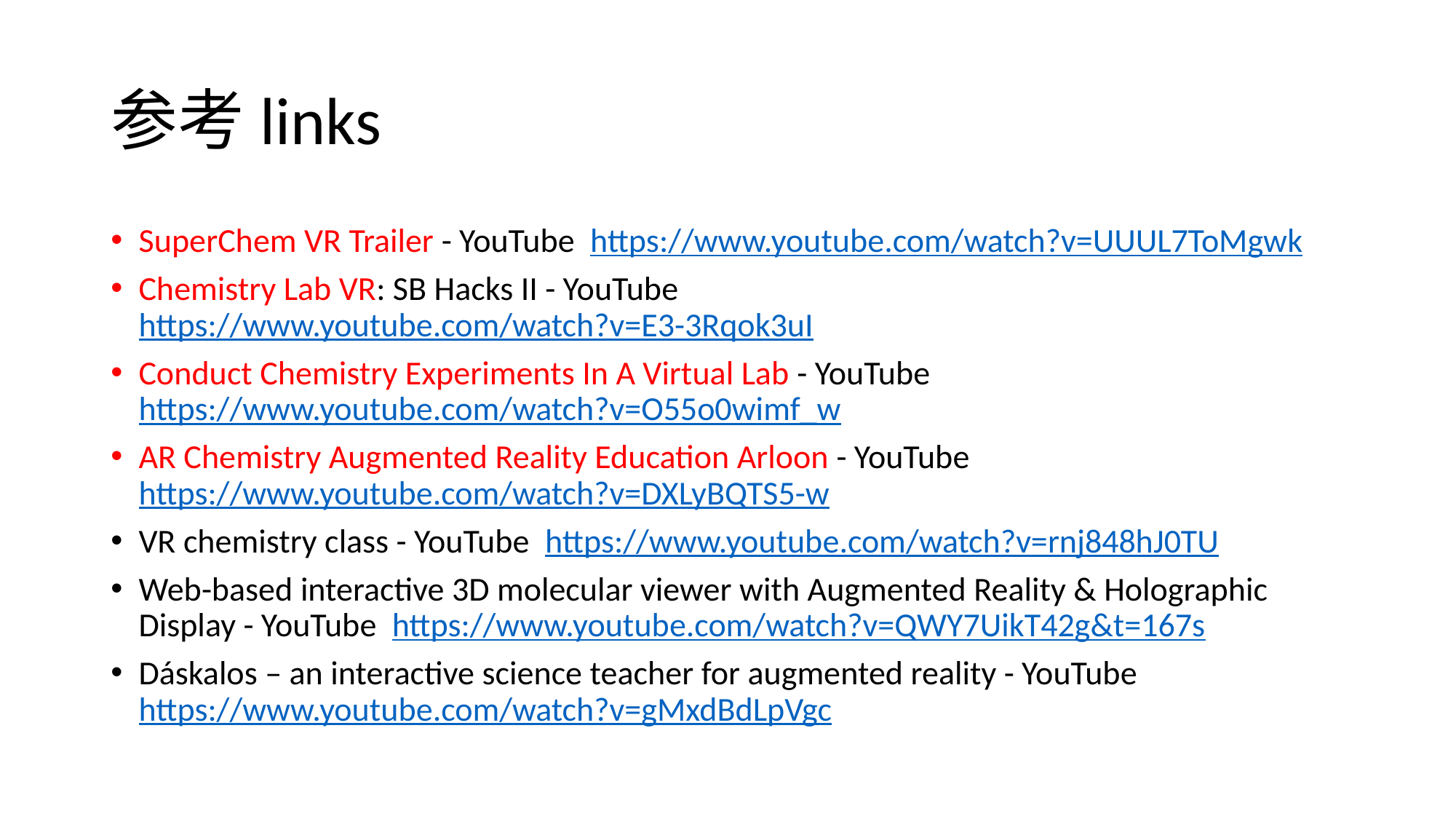

# 参考links
SuperChem VR Trailer - YouTube  https://www.youtube.com/watch?v=UUUL7ToMgwk
Chemistry Lab VR: SB Hacks II - YouTube  https://www.youtube.com/watch?v=E3-3Rqok3uI
Conduct Chemistry Experiments In A Virtual Lab - YouTube  https://www.youtube.com/watch?v=O55o0wimf_w
AR Chemistry Augmented Reality Education Arloon - YouTube  https://www.youtube.com/watch?v=DXLyBQTS5-w
VR chemistry class - YouTube  https://www.youtube.com/watch?v=rnj848hJ0TU
Web-based interactive 3D molecular viewer with Augmented Reality & Holographic Display - YouTube  https://www.youtube.com/watch?v=QWY7UikT42g&t=167s
Dáskalos – an interactive science teacher for augmented reality - YouTube  https://www.youtube.com/watch?v=gMxdBdLpVgc